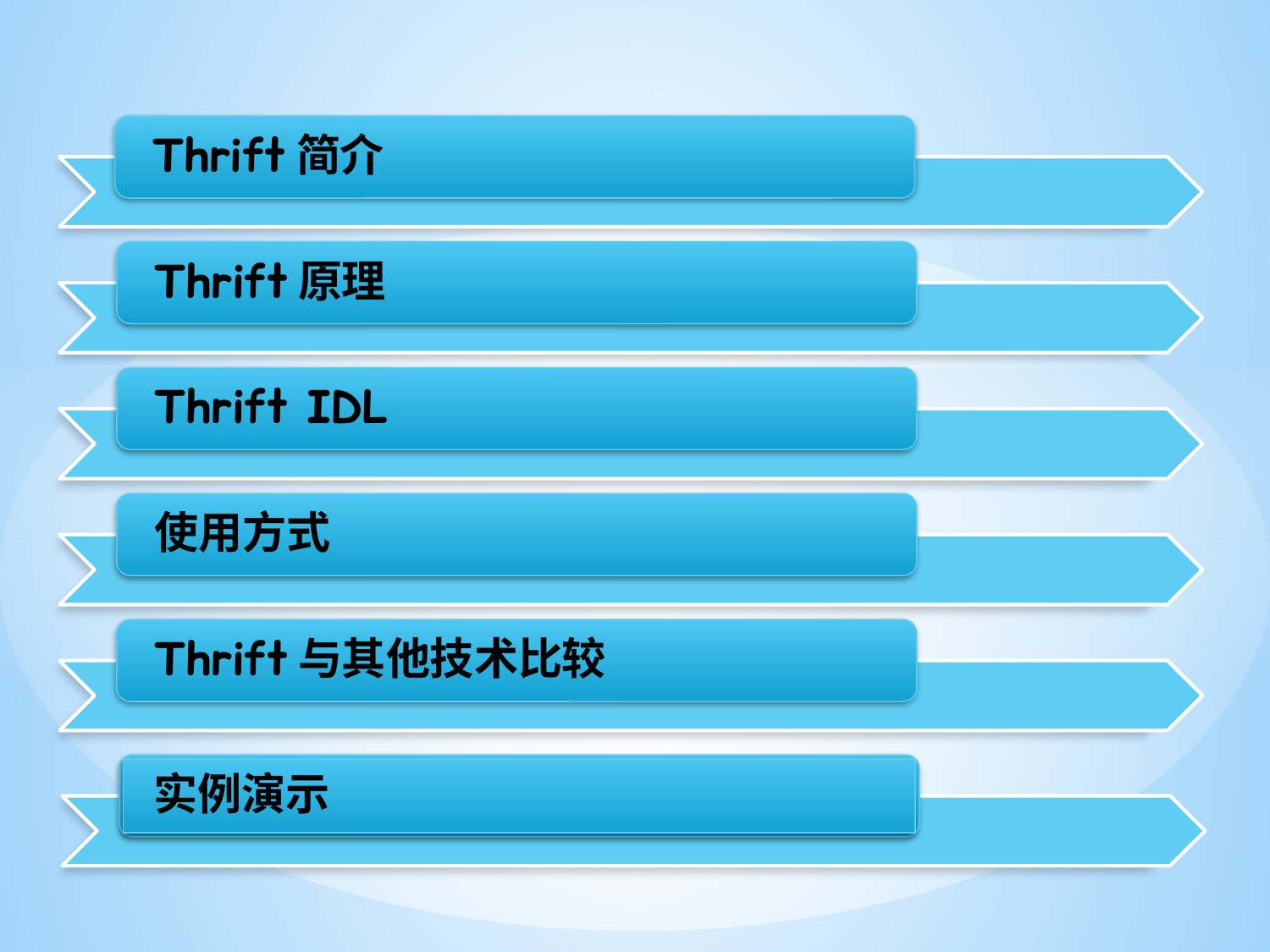

Thrift简介
Thrift原理
Thrift IDL
使用方式
Thrift与其他技术比较

实例演示